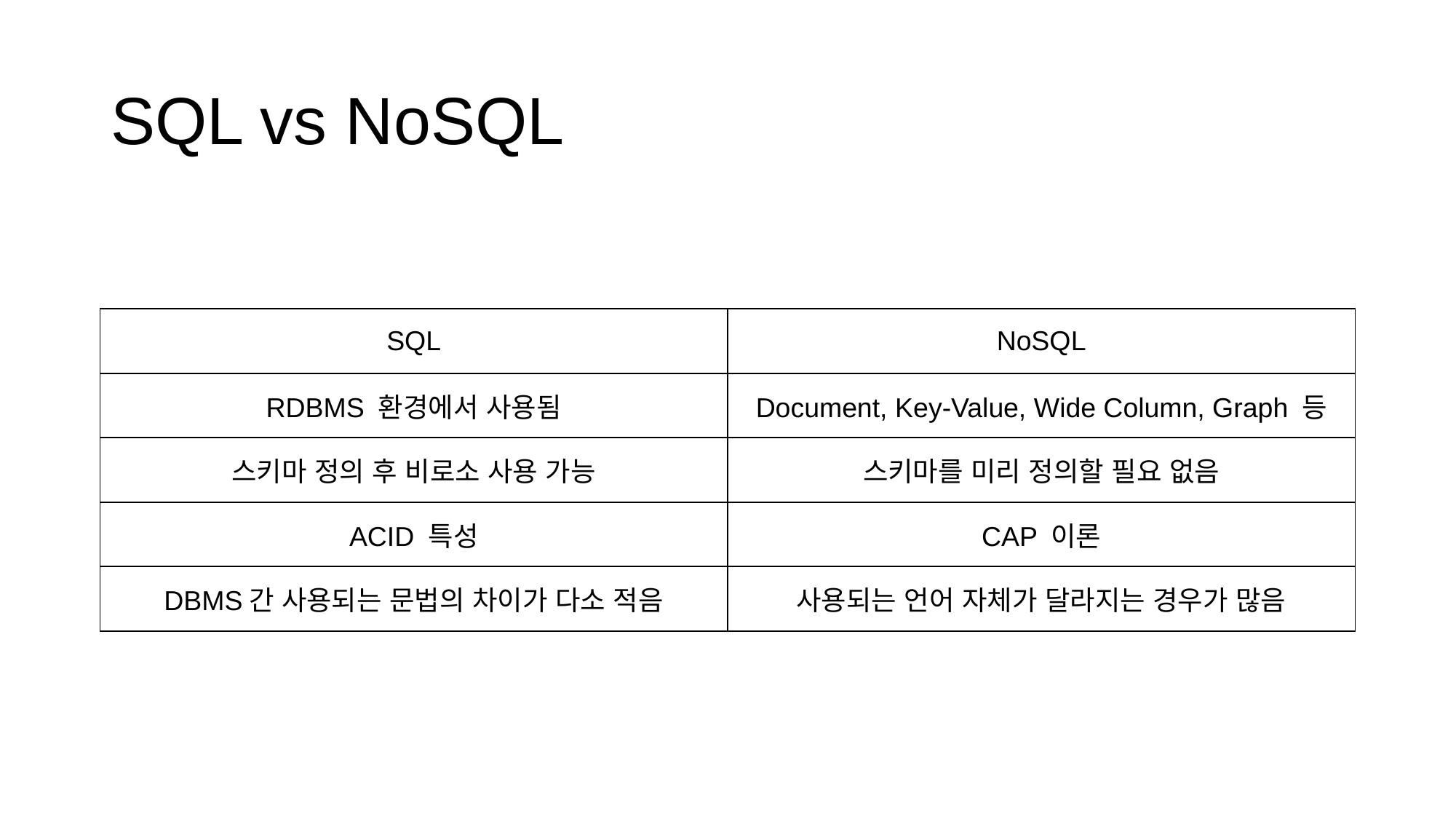

# SQL vs NoSQL
| SQL | NoSQL |
| --- | --- |
| RDBMS 환경에서 사용됨 | Document, Key-Value, Wide Column, Graph 등 |
| 스키마 정의 후 비로소 사용 가능 | 스키마를 미리 정의할 필요 없음 |
| ACID 특성 | CAP 이론 |
| DBMS간 사용되는 문법의 차이가 다소 적음 | 사용되는 언어 자체가 달라지는 경우가 많음 |